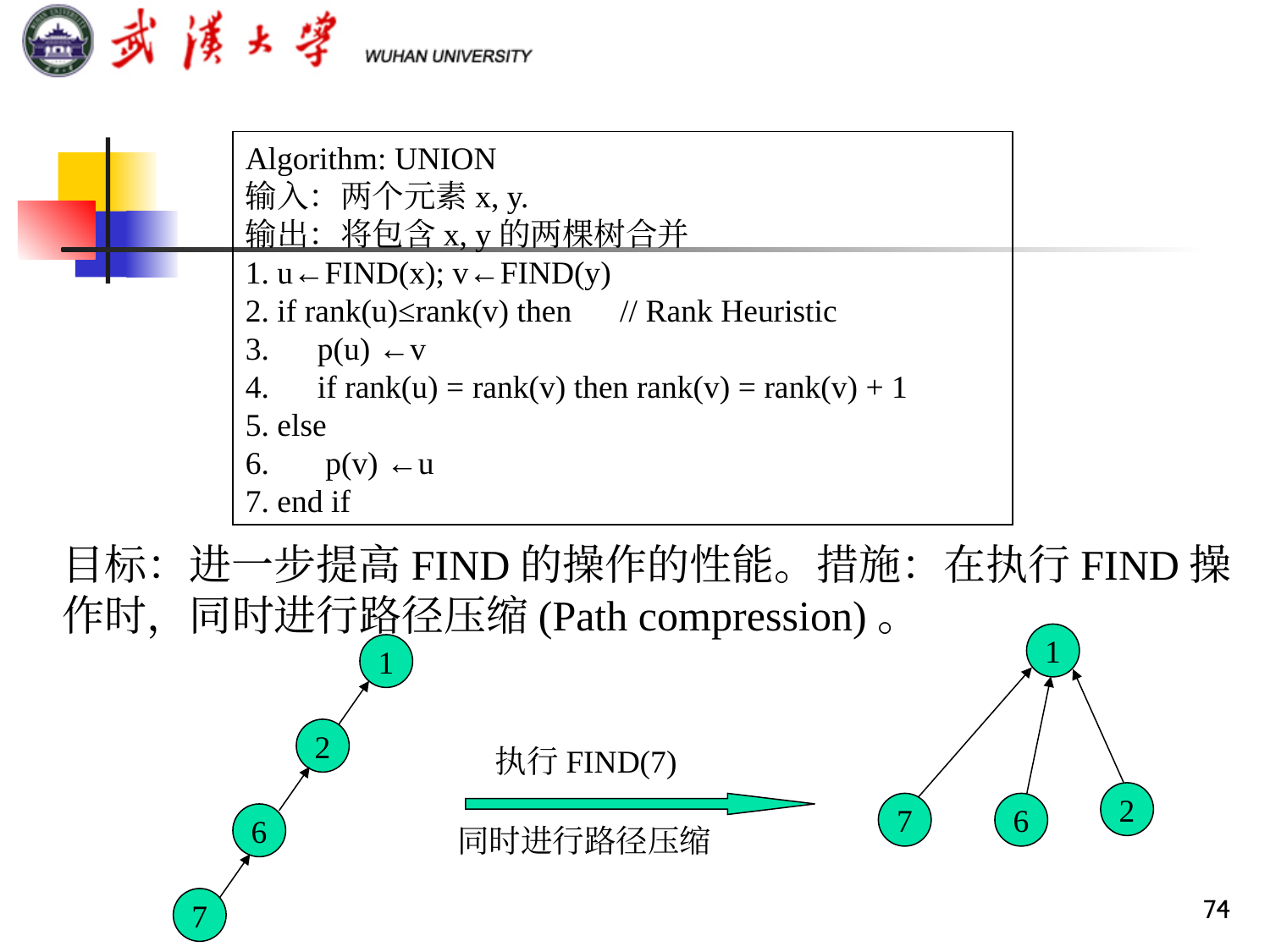

Algorithm: UNION
输入：两个元素x, y.
输出：将包含x, y的两棵树合并
1. u←FIND(x); v←FIND(y)
2. if rank(u)≤rank(v) then      // Rank Heuristic
3.      p(u) ←v
4.      if rank(u) = rank(v) then rank(v) = rank(v) + 1
5. else
6.       p(v) ←u
7. end if
目标：进一步提高FIND的操作的性能。措施：在执行FIND操作时，同时进行路径压缩(Path compression)。
1
1

2
执行FIND(7)

2

7
6
6
同时进行路径压缩

74
7